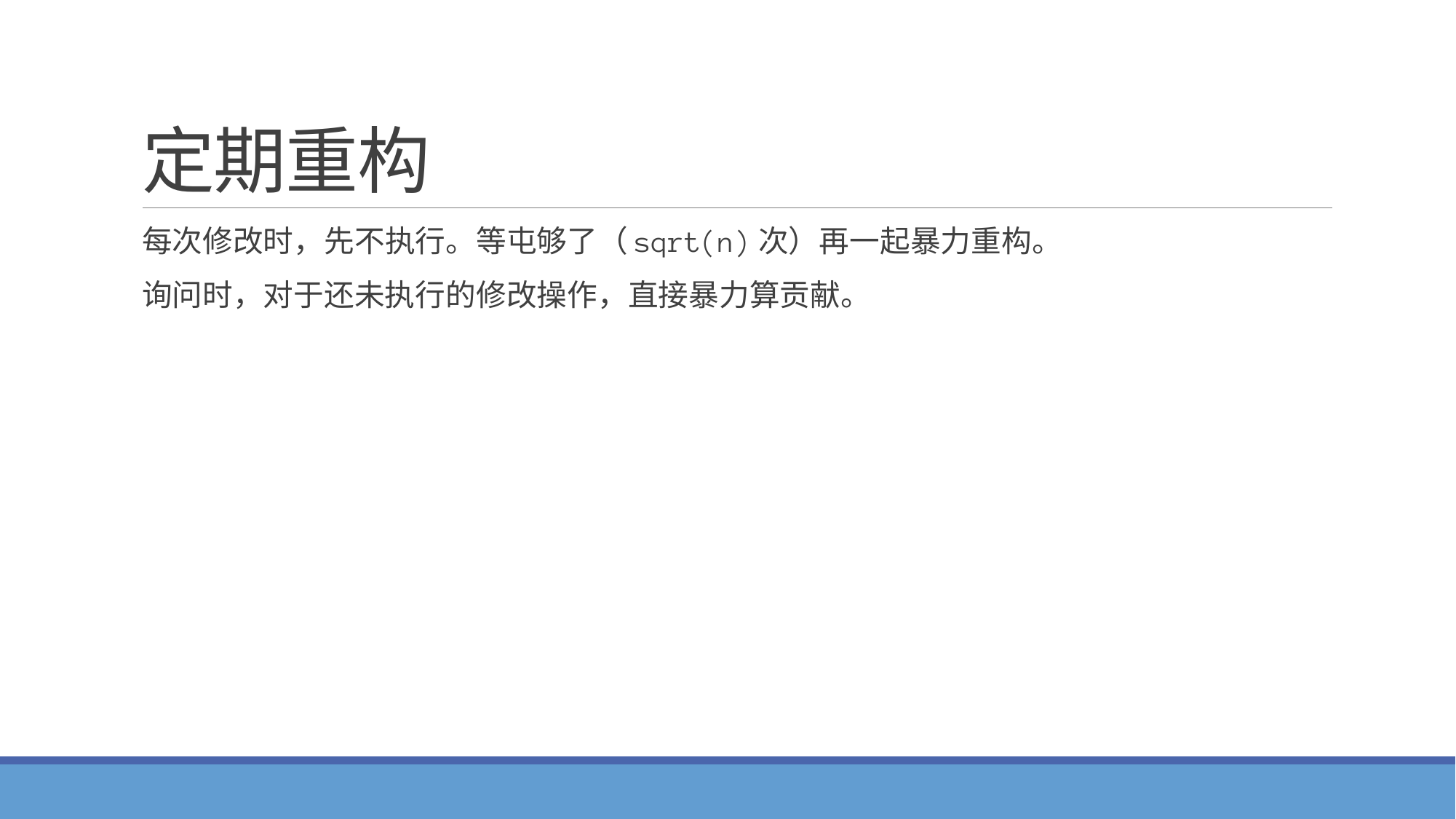

# 定期重构
每次修改时，先不执行。等屯够了（sqrt(n)次）再一起暴力重构。
询问时，对于还未执行的修改操作，直接暴力算贡献。